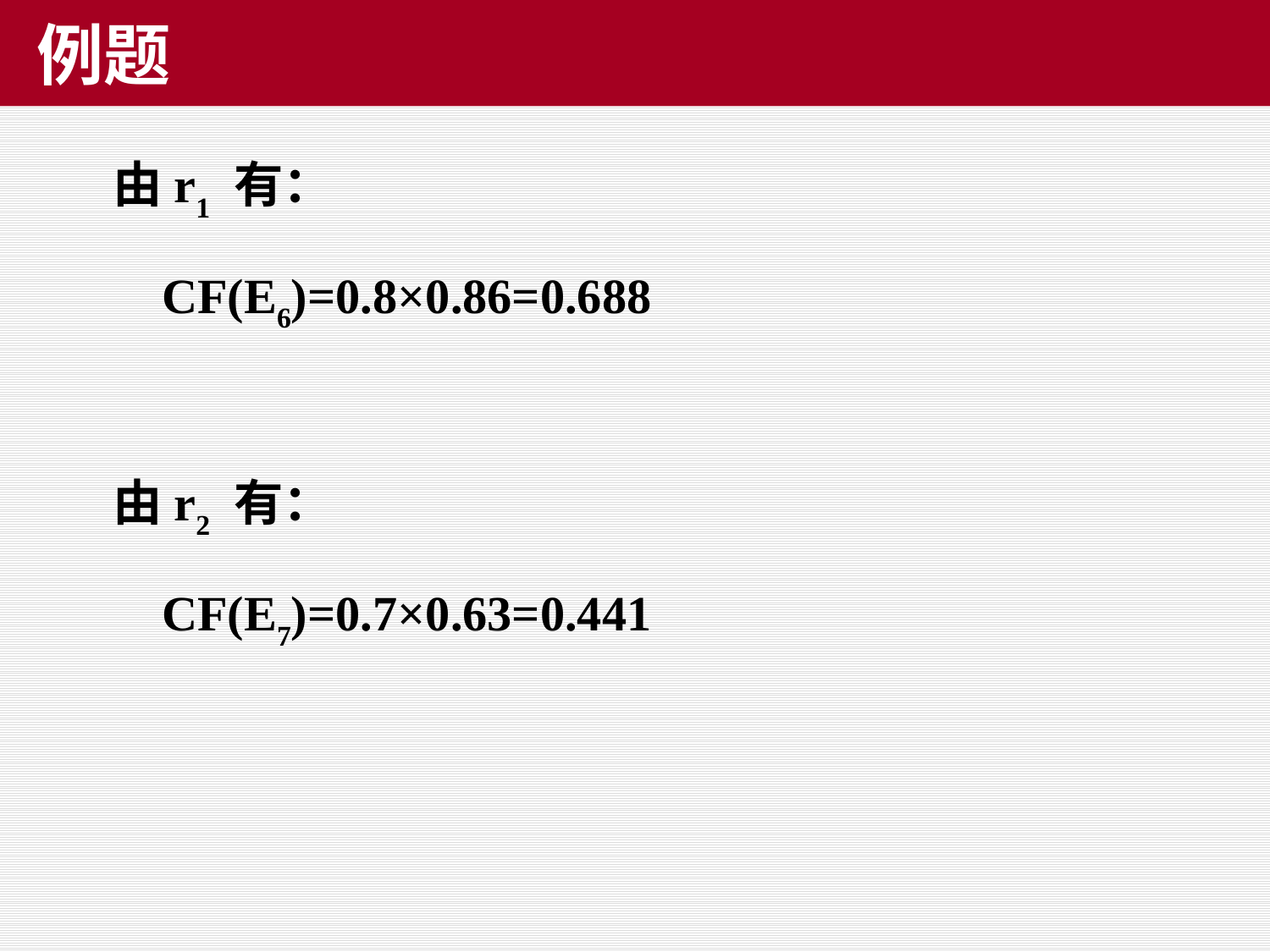

例题
	由r1 有：
	    CF(E6)=0.8×0.86=0.688

	由r2 有：
	    CF(E7)=0.7×0.63=0.441